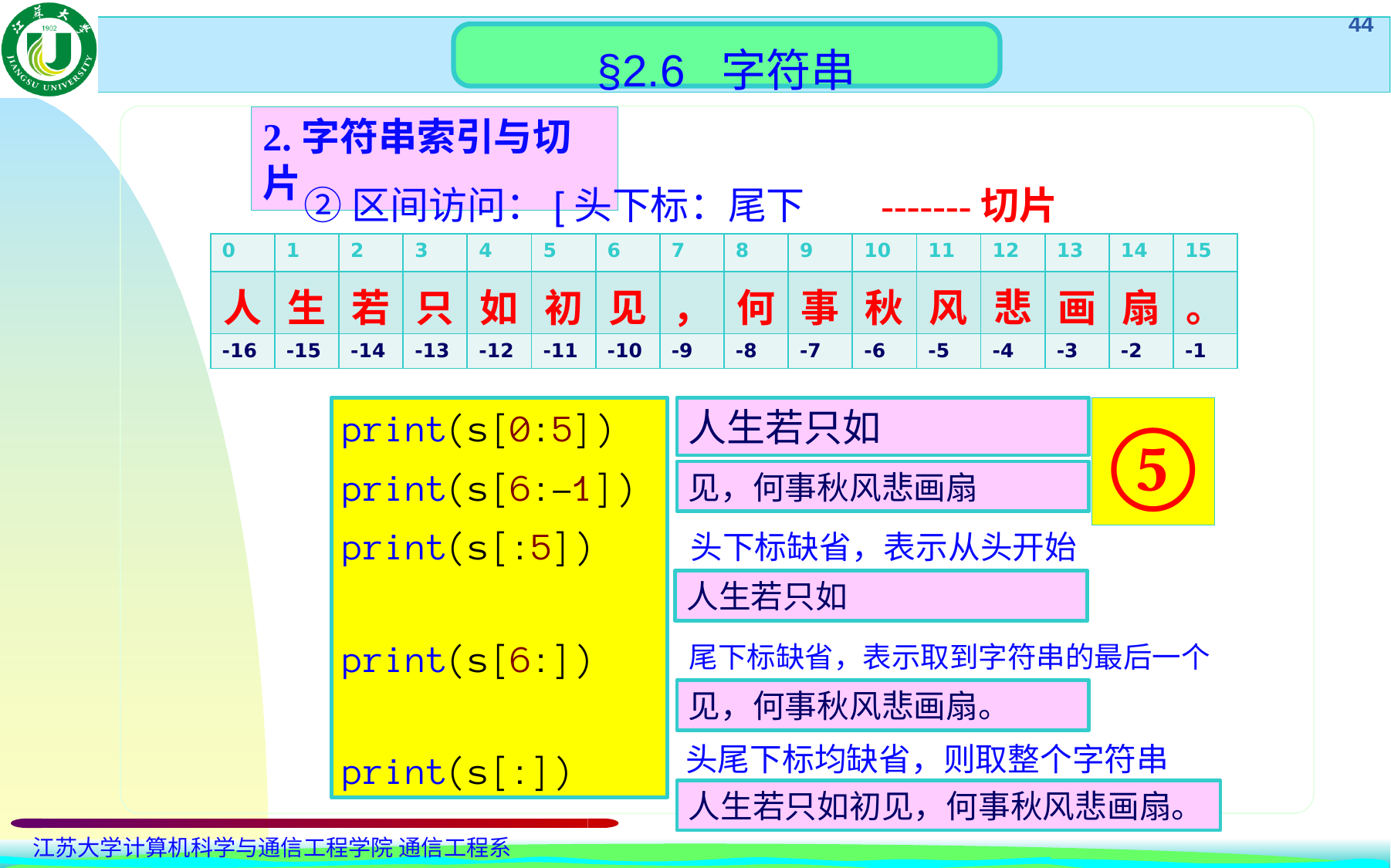

§2.6  字符串
2.字符串索引与切片
   ②区间访问：[头下标：尾下标]
-------切片
| 0 | 1 | 2 | 3 | 4 | 5 | 6 | 7 | 8 | 9 | 10 | 11 | 12 | 13 | 14 | 15 |
| --- | --- | --- | --- | --- | --- | --- | --- | --- | --- | --- | --- | --- | --- | --- | --- |
| 人 | 生 | 若 | 只 | 如 | 初 | 见 | ， | 何 | 事 | 秋 | 风 | 悲 | 画 | 扇 | 。 |
| -16 | -15 | -14 | -13 | -12 | -11 | -10 | -9 | -8 | -7 | -6 | -5 | -4 | -3 | -2 | -1 |
print(s[0:5])
print(s[6:-1])
print(s[:5])

print(s[6:])

print(s[:])
人生若只如
⑤
见，何事秋风悲画扇
   头下标缺省，表示从头开始
人生若只如
  尾下标缺省，表示取到字符串的最后一个
见，何事秋风悲画扇。
   头尾下标均缺省，则取整个字符串
人生若只如初见，何事秋风悲画扇。